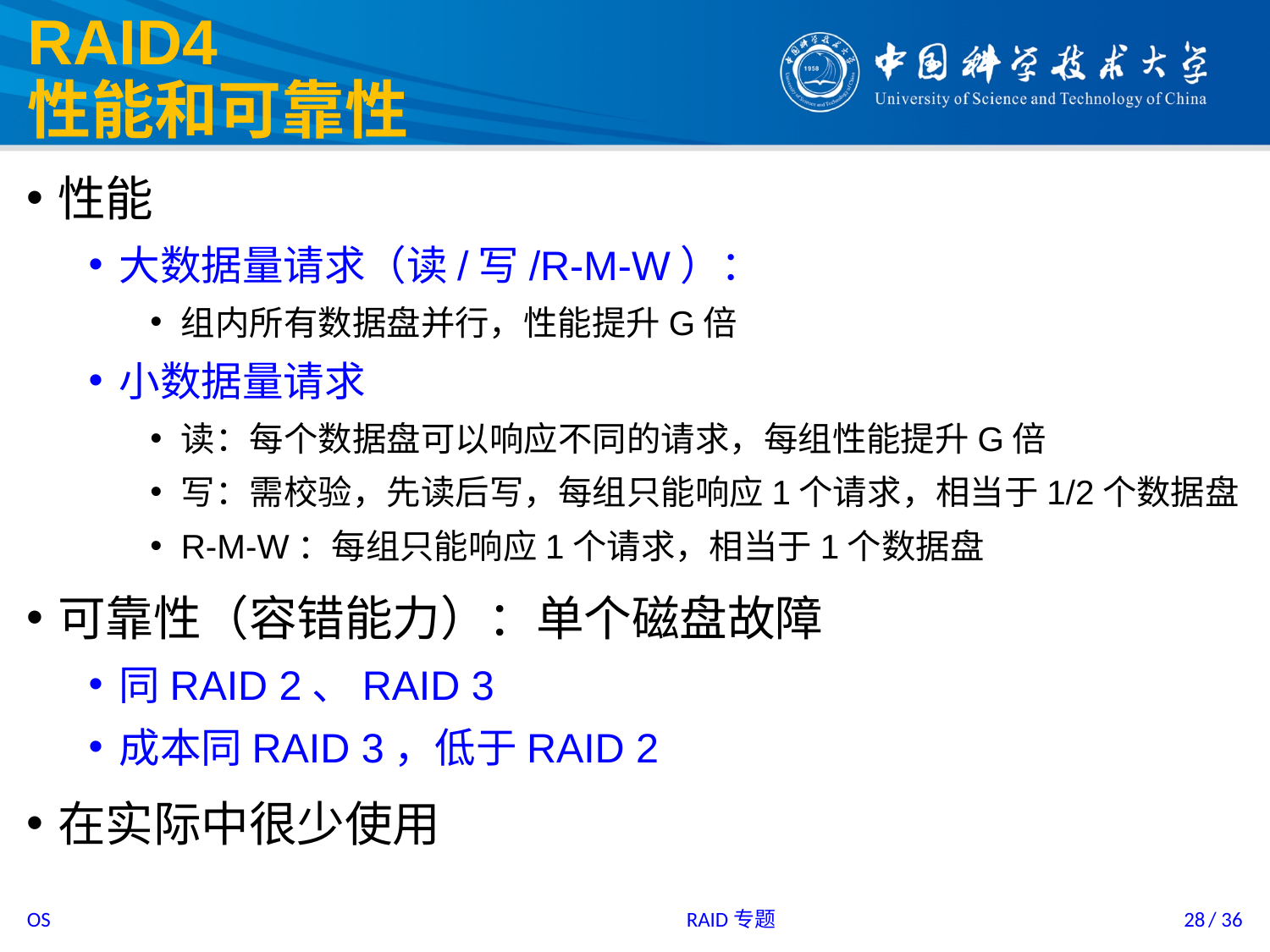

# RAID4 性能和可靠性
性能
大数据量请求（读/写/R-M-W）：
组内所有数据盘并行，性能提升G倍
小数据量请求
读：每个数据盘可以响应不同的请求，每组性能提升G倍
写：需校验，先读后写，每组只能响应1个请求，相当于1/2个数据盘
R-M-W：每组只能响应1个请求，相当于1个数据盘
可靠性（容错能力）：单个磁盘故障
同RAID 2、RAID 3
成本同RAID 3，低于RAID 2
在实际中很少使用
RAID专题
28